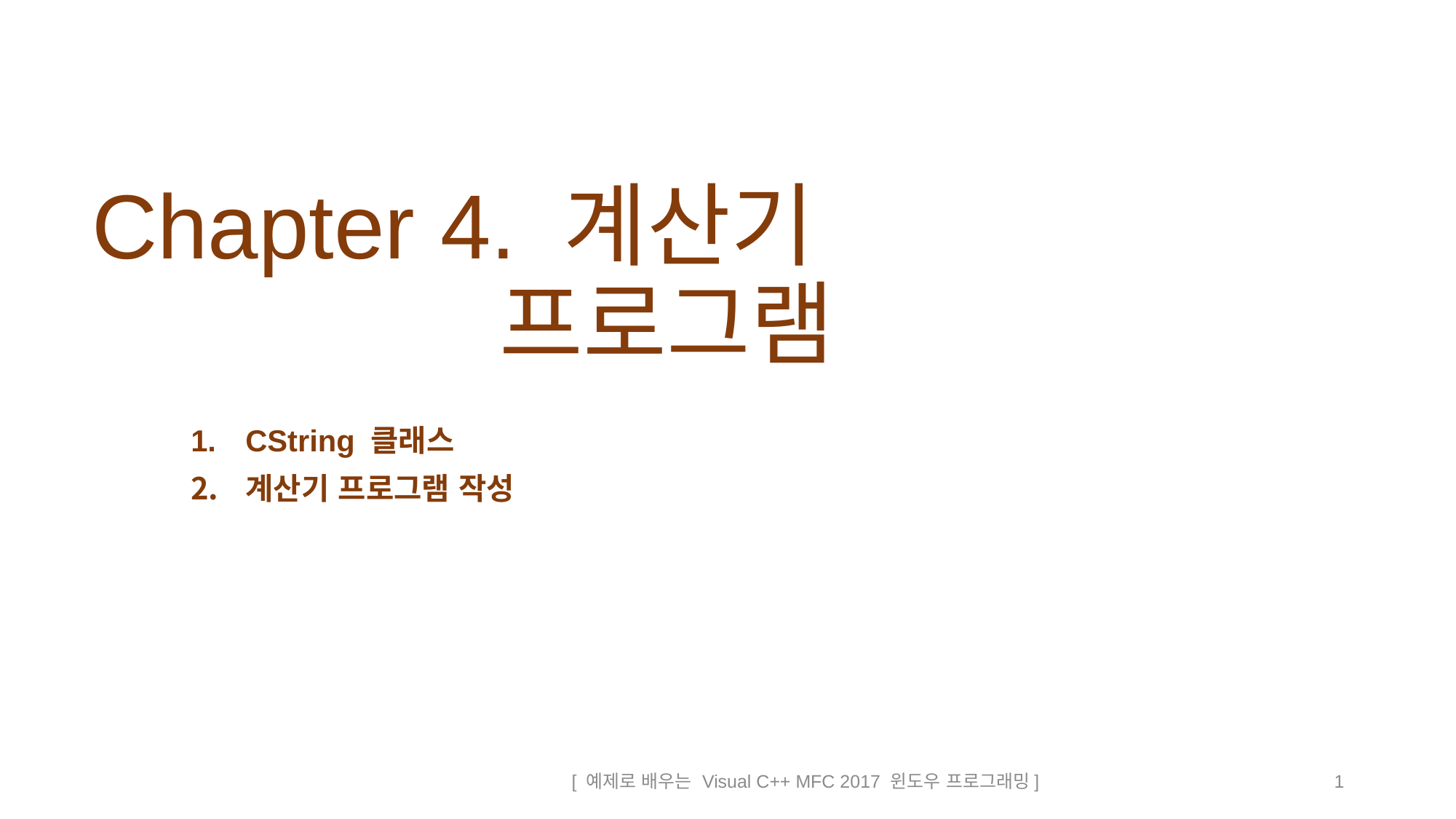

# Chapter 4. 계산기 프로그램
CString 클래스
계산기 프로그램 작성

[ 예제로 배우는 Visual C++ MFC 2017 윈도우 프로그래밍]
1